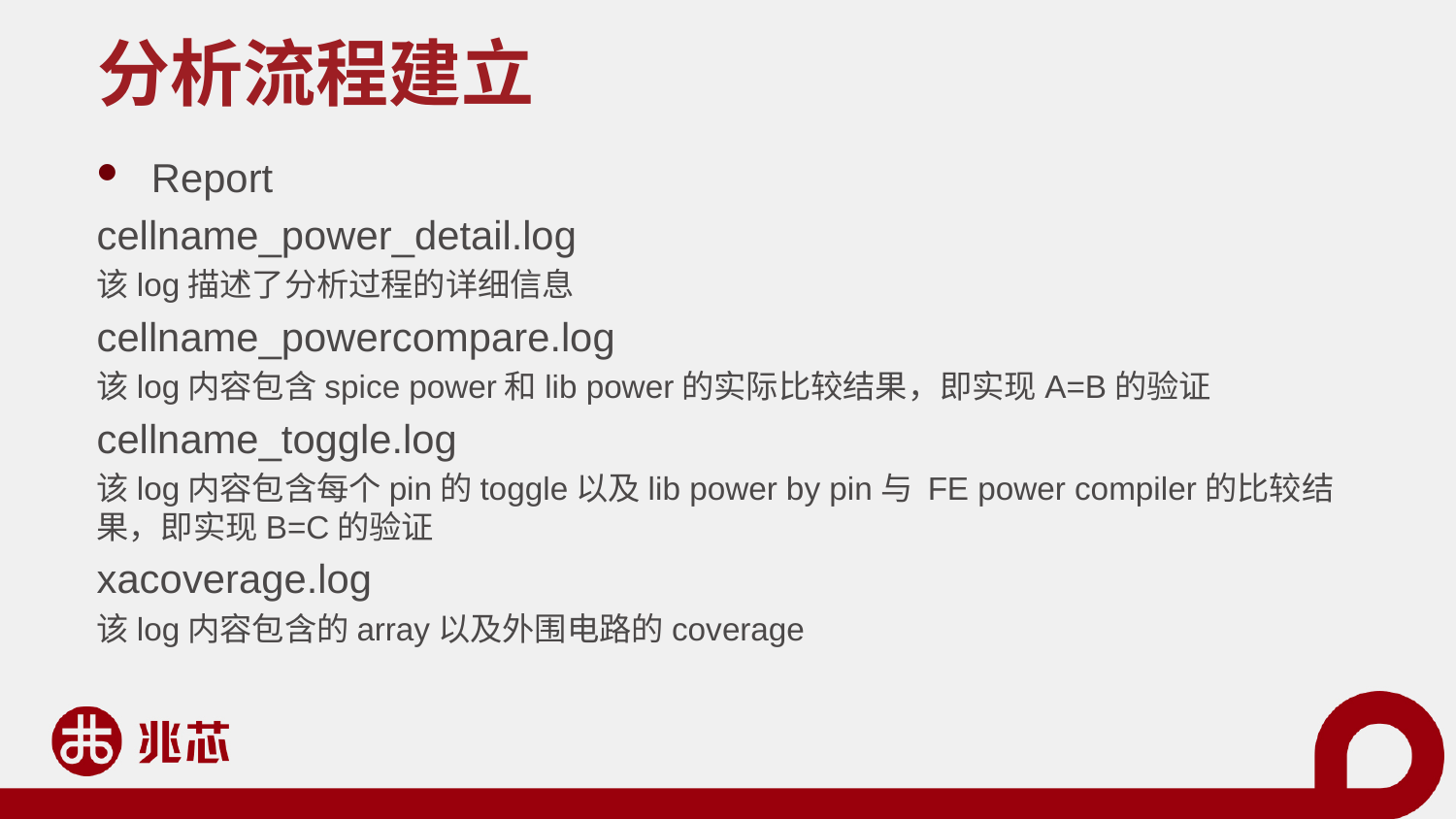

# 分析流程建立
Report
cellname_power_detail.log
该log描述了分析过程的详细信息
cellname_powercompare.log
该log内容包含spice power和lib power的实际比较结果，即实现A=B的验证
cellname_toggle.log
该log内容包含每个pin的toggle以及lib power by pin与 FE power compiler的比较结果，即实现B=C的验证
xacoverage.log
该log内容包含的array以及外围电路的coverage